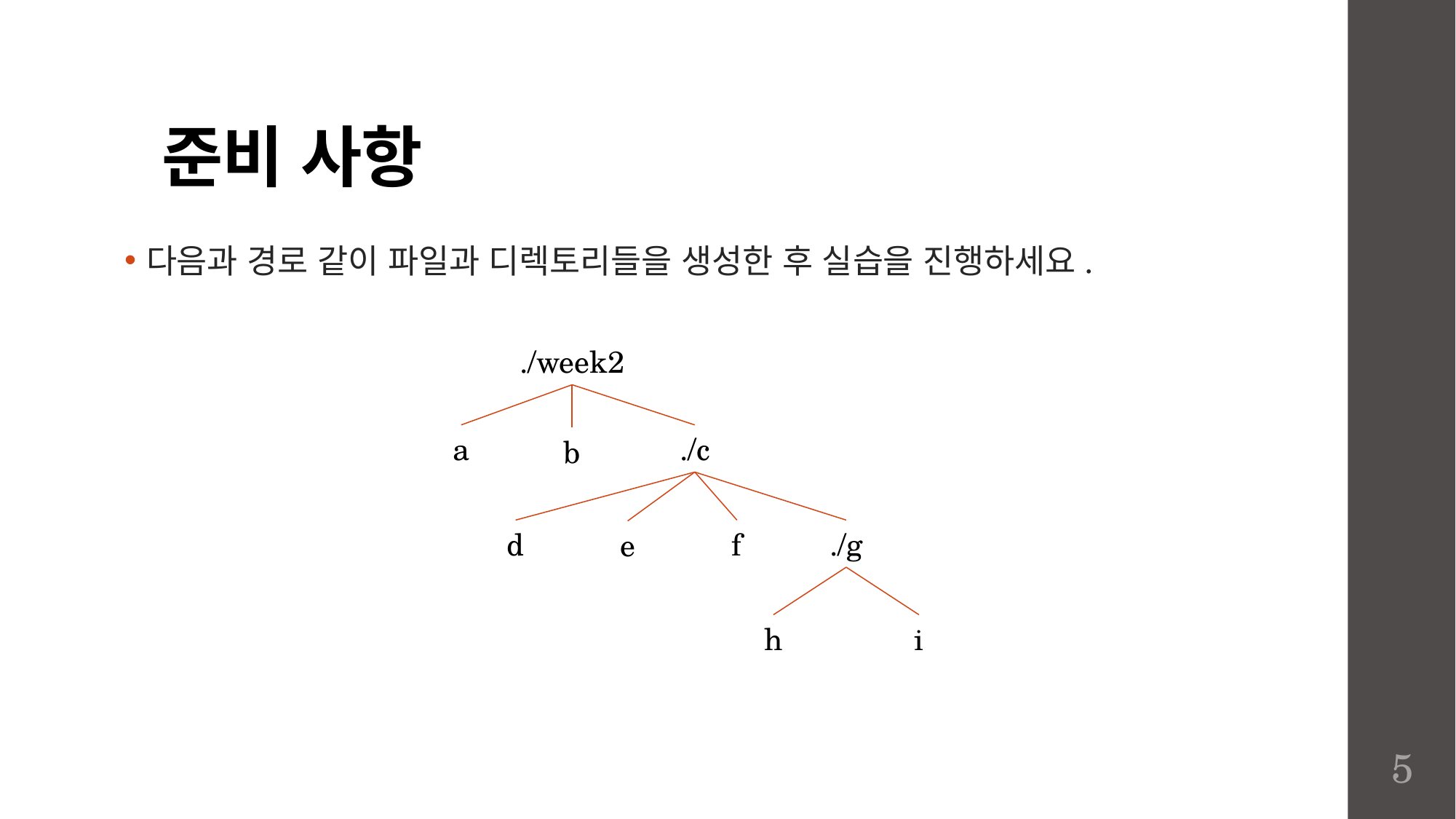

# 준비 사항
다음과 경로 같이 파일과 디렉토리들을 생성한 후 실습을 진행하세요.
./week2
a
./c
b
d
f
./g
e
h
i
5